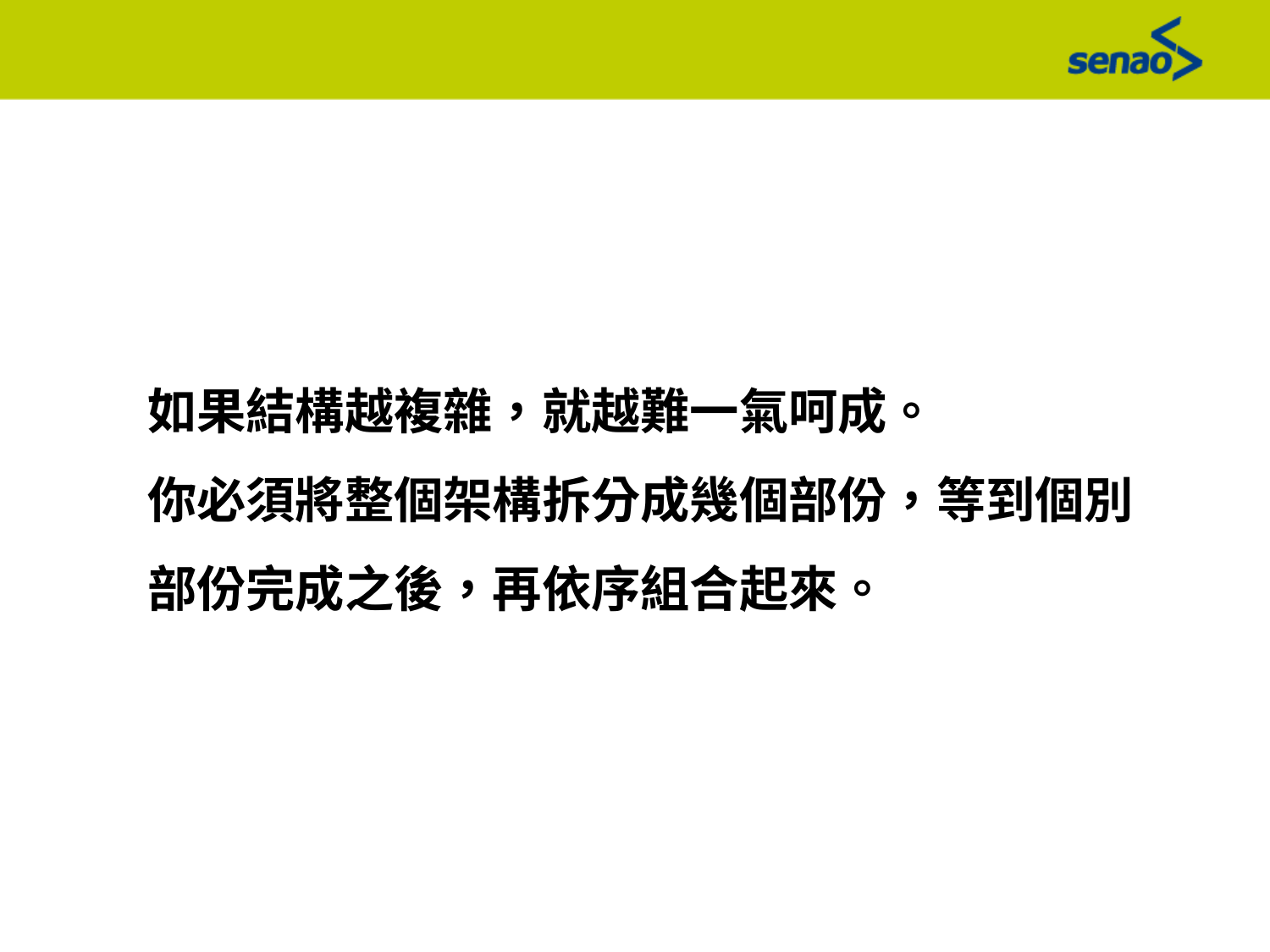

如果結構越複雜，就越難一氣呵成。
你必須將整個架構拆分成幾個部份，等到個別部份完成之後，再依序組合起來。